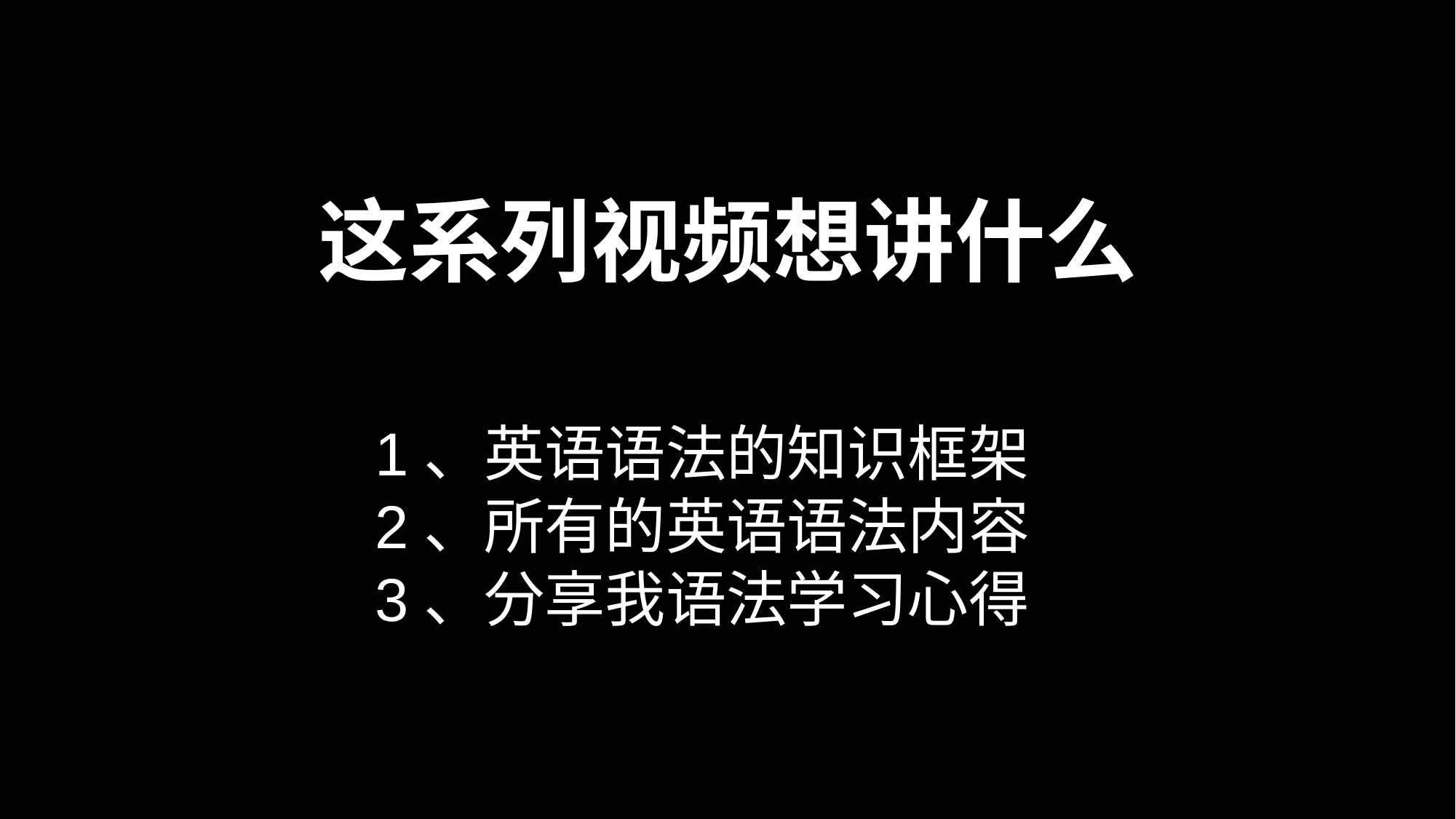

这系列视频想讲什么
1、英语语法的知识框架
2、所有的英语语法内容
3、分享我语法学习心得